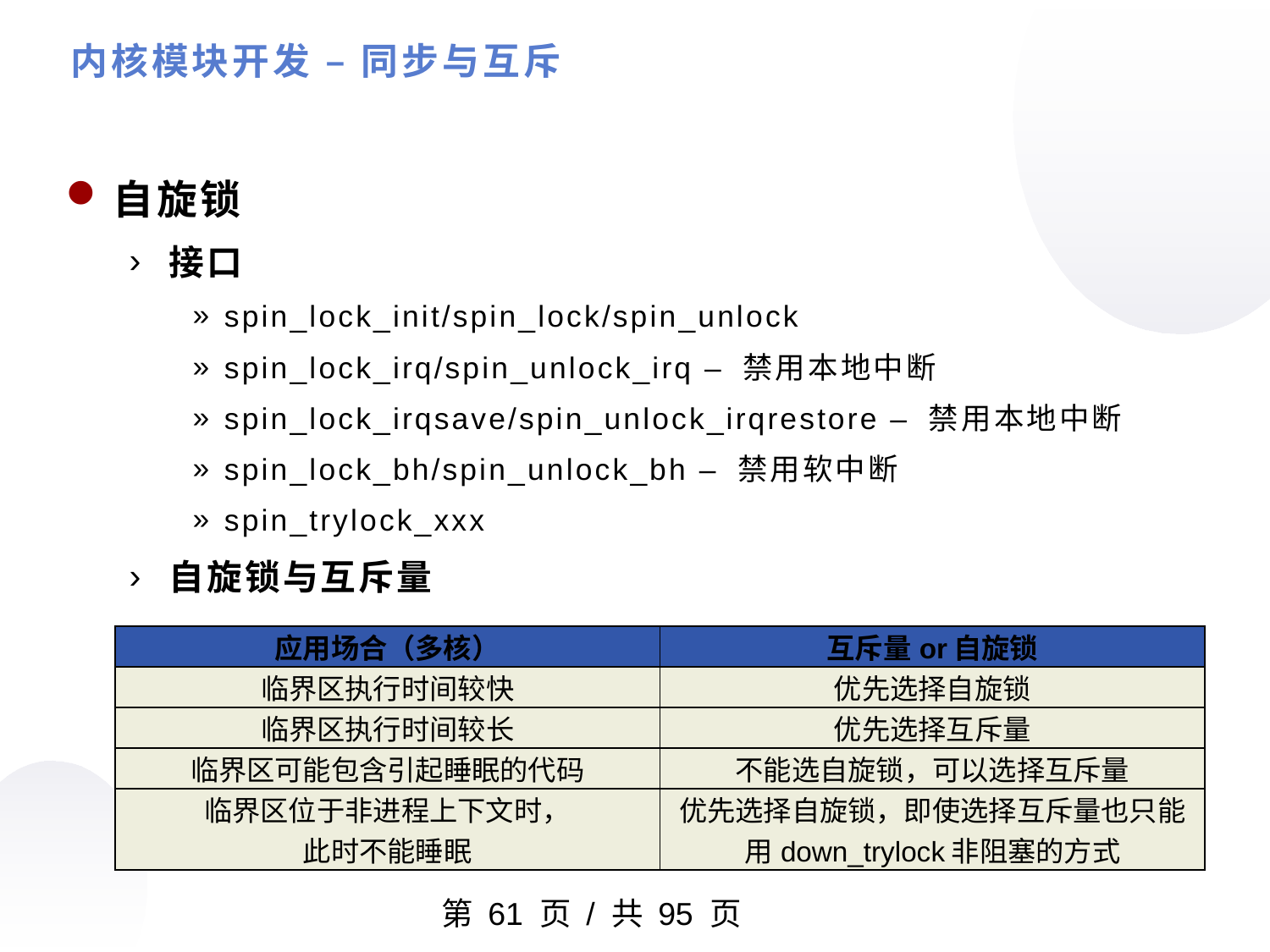

内核模块开发 – 同步与互斥

自旋锁
接口
spin_lock_init/spin_lock/spin_unlock
spin_lock_irq/spin_unlock_irq – 禁用本地中断
spin_lock_irqsave/spin_unlock_irqrestore – 禁用本地中断
spin_lock_bh/spin_unlock_bh – 禁用软中断
spin_trylock_xxx
自旋锁与互斥量
| 应用场合（多核） | 互斥量or自旋锁 |
| --- | --- |
| 临界区执行时间较快 | 优先选择自旋锁 |
| 临界区执行时间较长 | 优先选择互斥量 |
| 临界区可能包含引起睡眠的代码 | 不能选自旋锁，可以选择互斥量 |
| 临界区位于非进程上下文时， 此时不能睡眠 | 优先选择自旋锁，即使选择互斥量也只能用down\_trylock非阻塞的方式 |

第 61 页 / 共 95 页